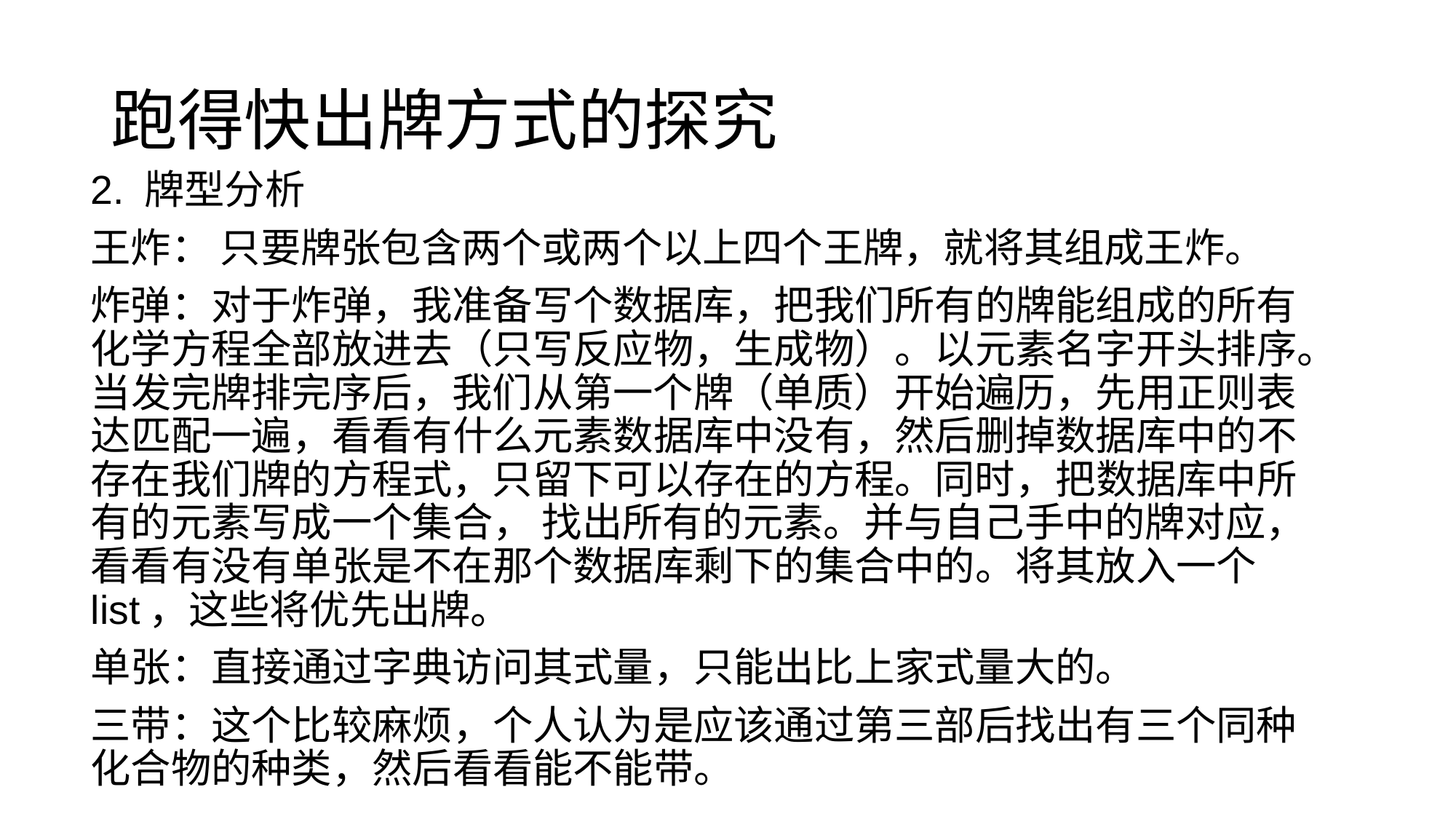

# 跑得快出牌方式的探究
2. 牌型分析
王炸： 只要牌张包含两个或两个以上四个王牌，就将其组成王炸。
炸弹：对于炸弹，我准备写个数据库，把我们所有的牌能组成的所有化学方程全部放进去（只写反应物，生成物）。以元素名字开头排序。当发完牌排完序后，我们从第一个牌（单质）开始遍历，先用正则表达匹配一遍，看看有什么元素数据库中没有，然后删掉数据库中的不存在我们牌的方程式，只留下可以存在的方程。同时，把数据库中所有的元素写成一个集合， 找出所有的元素。并与自己手中的牌对应，看看有没有单张是不在那个数据库剩下的集合中的。将其放入一个list，这些将优先出牌。
单张：直接通过字典访问其式量，只能出比上家式量大的。
三带：这个比较麻烦，个人认为是应该通过第三部后找出有三个同种化合物的种类，然后看看能不能带。